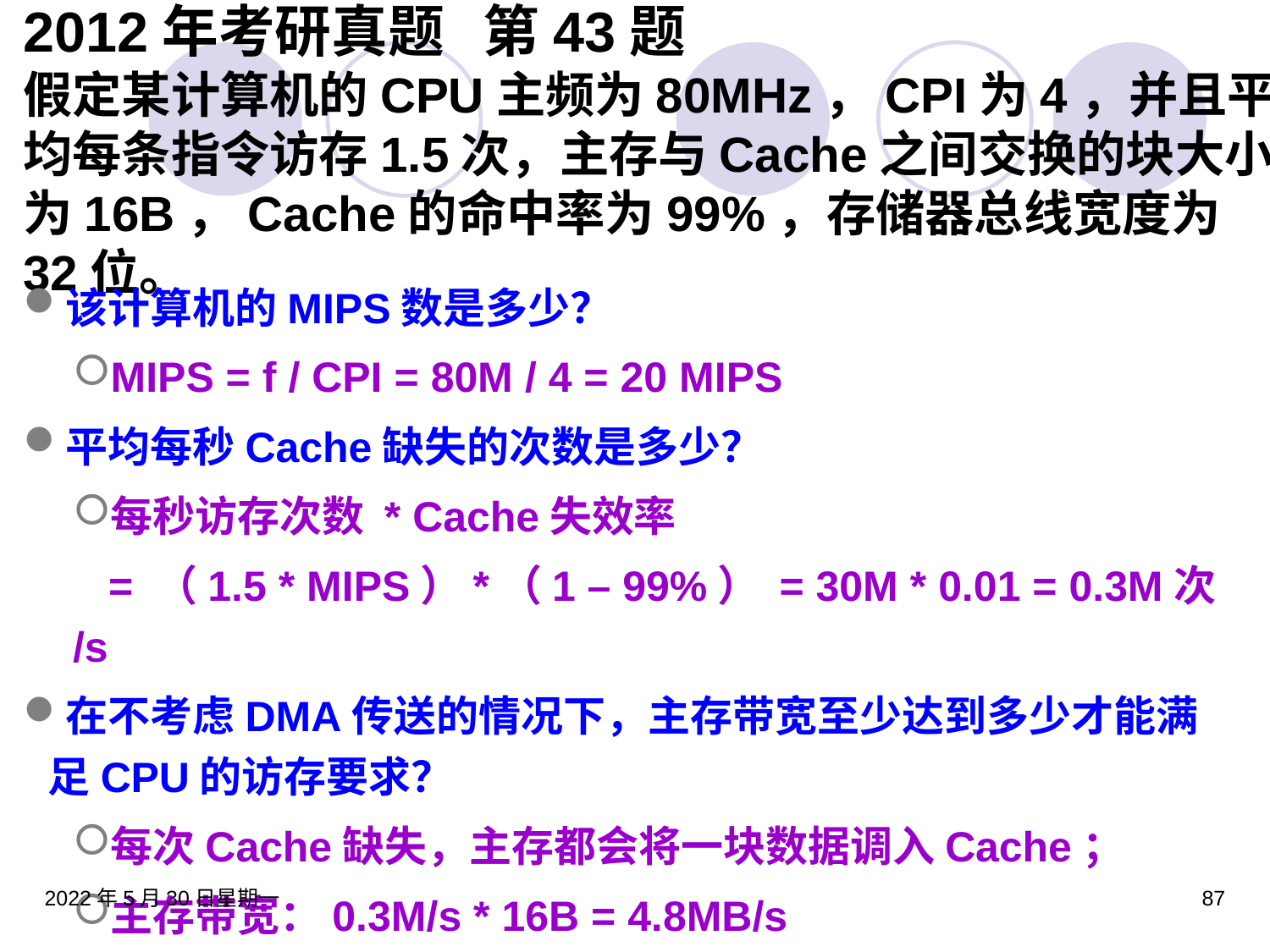

# 2012年考研真题   第43题 假定某计算机的CPU主频为80MHz，CPI为4，并且平均每条指令访存1.5次，主存与Cache之间交换的块大小为16B，Cache的命中率为99%，存储器总线宽度为32位。
该计算机的MIPS数是多少？
MIPS = f / CPI = 80M / 4 = 20 MIPS
平均每秒Cache缺失的次数是多少？
每秒访存次数 * Cache失效率
   = （1.5 * MIPS）*（1 – 99%） = 30M * 0.01 = 0.3M次/s
在不考虑DMA传送的情况下，主存带宽至少达到多少才能满足CPU的访存要求？
每次Cache缺失，主存都会将一块数据调入Cache；
主存带宽：0.3M/s * 16B = 4.8MB/s
2022年5月30日星期一
87